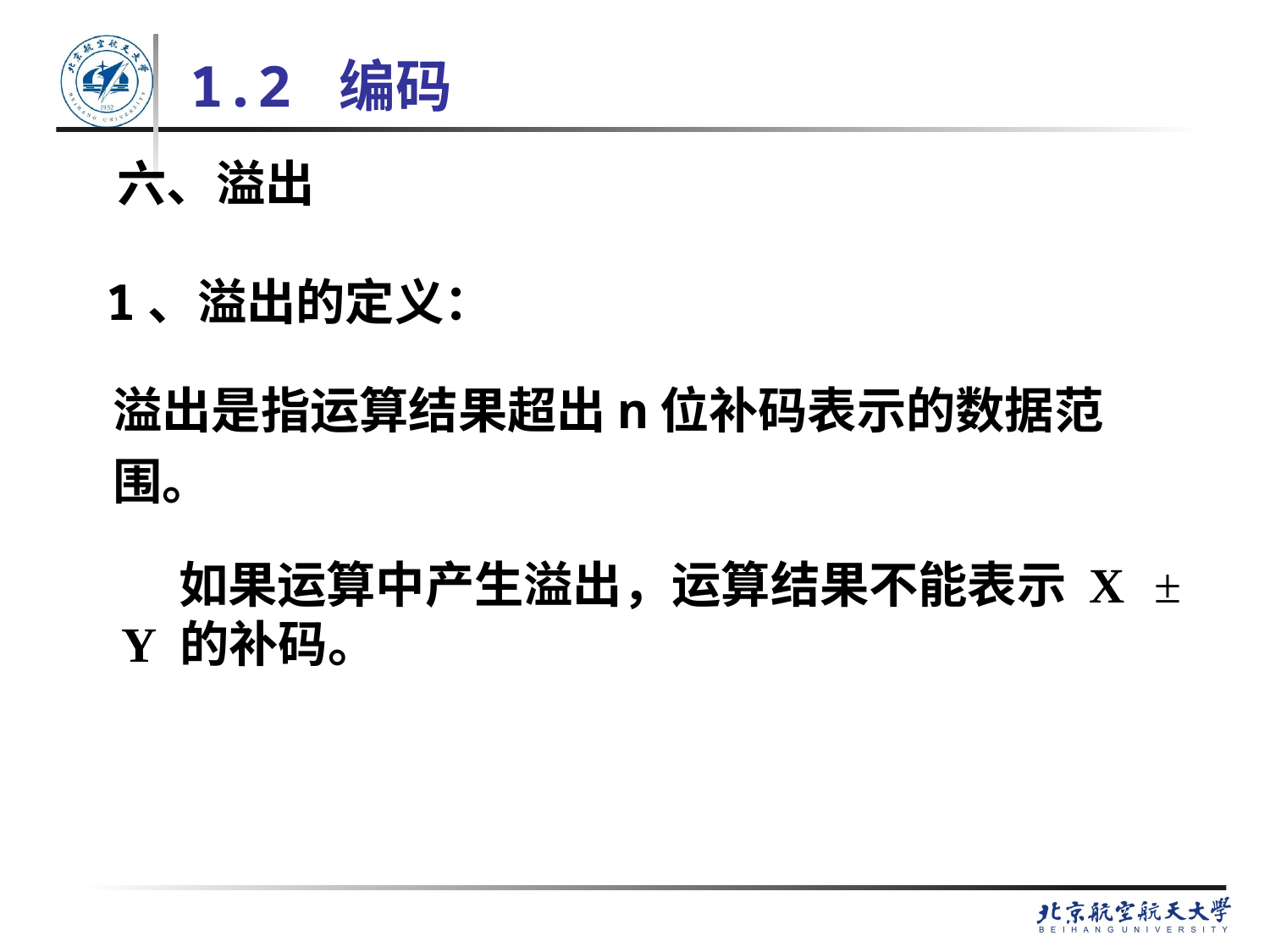

# 1.2 编码
六、溢出
1、溢出的定义：
溢出是指运算结果超出n位补码表示的数据范围。
    如果运算中产生溢出，运算结果不能表示 X ± Y 的补码。
34